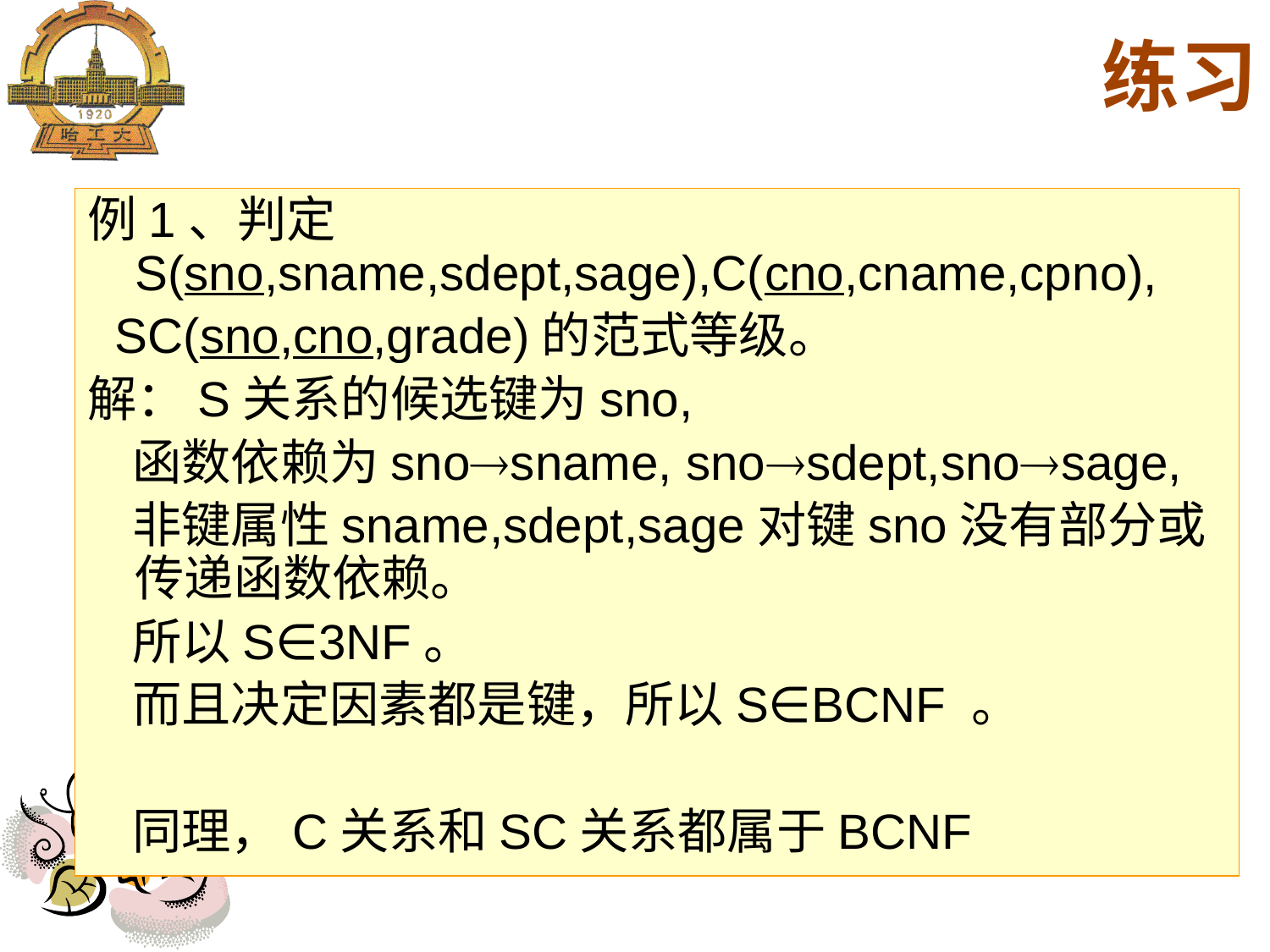

练习
例1、判定S(sno,sname,sdept,sage),C(cno,cname,cpno),
  SC(sno,cno,grade)的范式等级。
解：S关系的候选键为sno,
   函数依赖为sno→sname, sno→sdept,sno→sage,
   非键属性sname,sdept,sage对键sno没有部分或传递函数依赖。
   所以S∈3NF。
   而且决定因素都是键，所以S∈BCNF 。

   同理，C关系和SC关系都属于BCNF